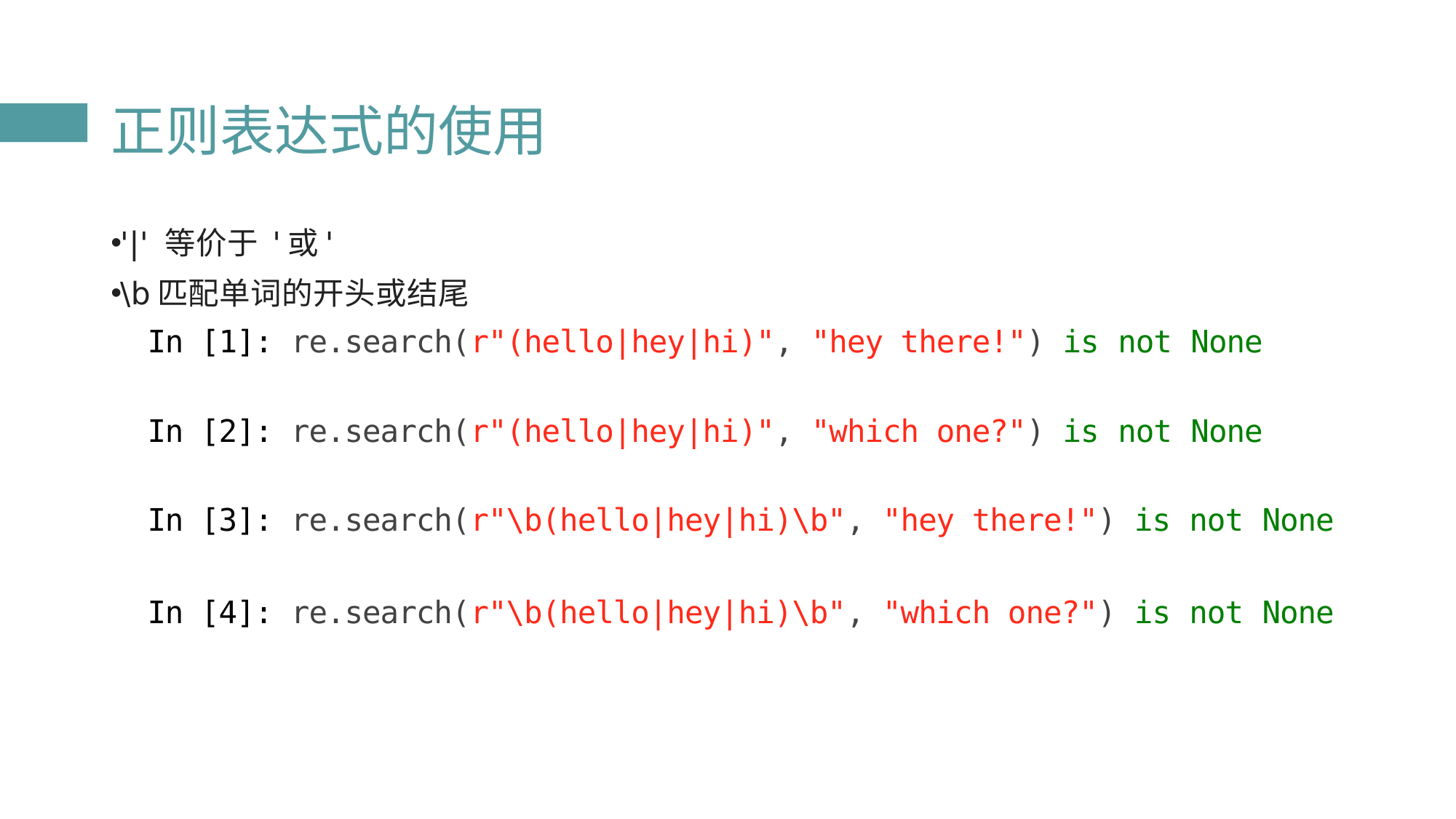

# 正则表达式的使用
'|' 等价于 '或'
\b匹配单词的开头或结尾
  In [1]: re.search(r"(hello|hey|hi)", "hey there!") is not None
Out[1]: True
  In [2]: re.search(r"(hello|hey|hi)", "which one?") is not None
Out[2]: True
  In [3]: re.search(r"\b(hello|hey|hi)\b", "hey there!") is not None
Out[3]: True
  In [4]: re.search(r"\b(hello|hey|hi)\b", "which one?") is not None
Out[4]: False